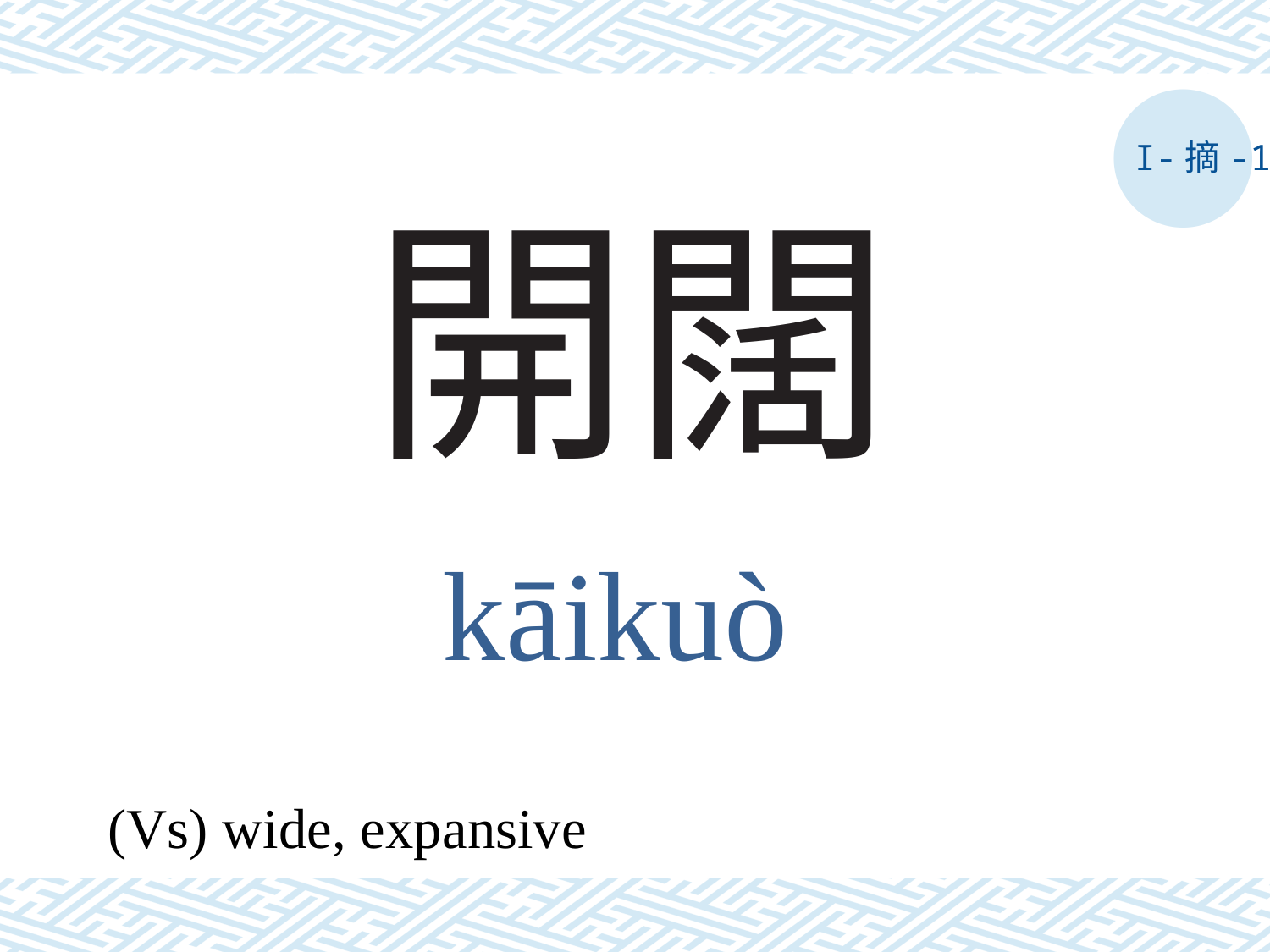

I-摘-1

# 開闊
kāikuò
(Vs) wide, expansive